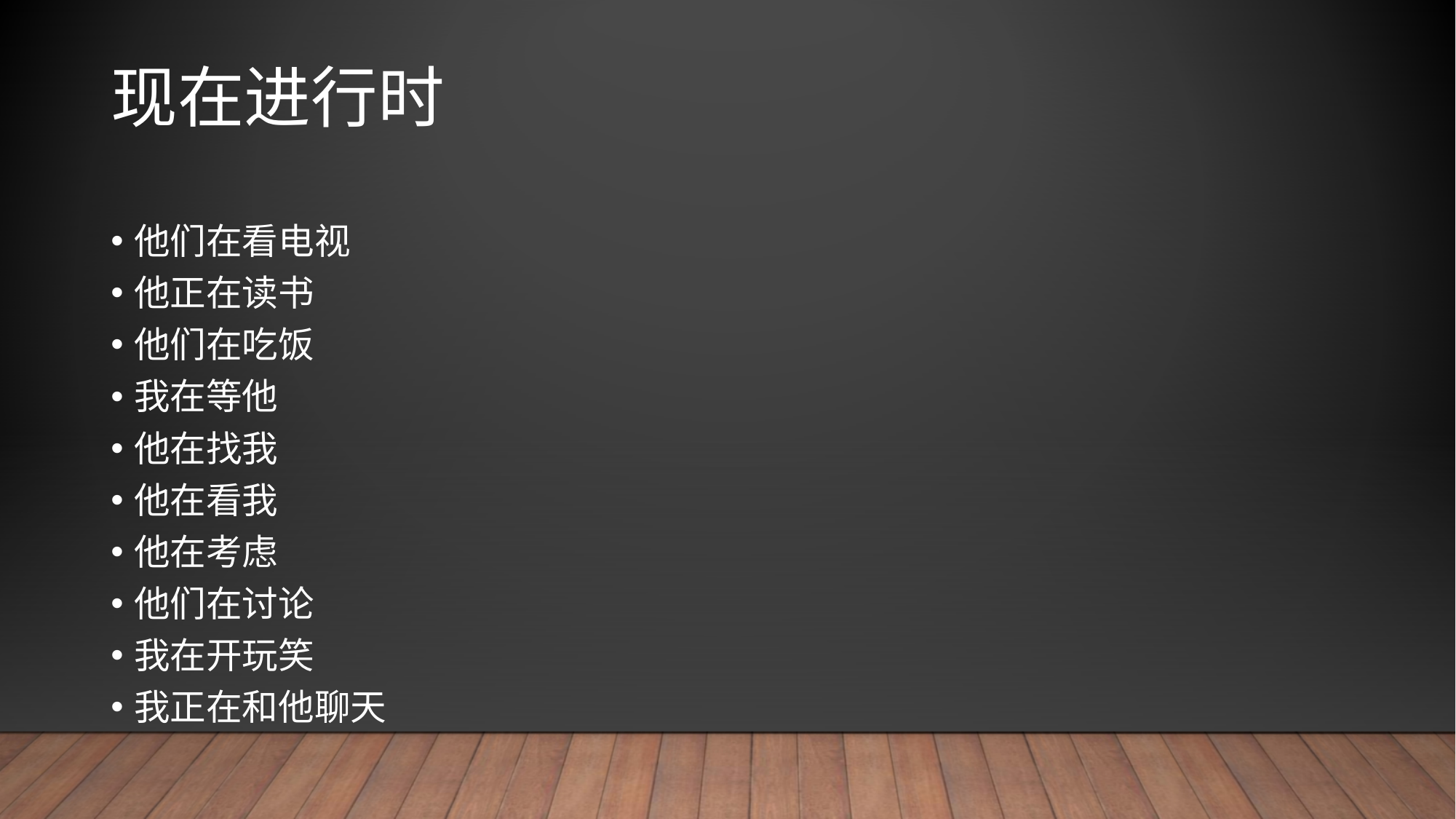

# 现在进行时
他们在看电视
他正在读书
他们在吃饭
我在等他
他在找我
他在看我
他在考虑
他们在讨论
我在开玩笑
我正在和他聊天